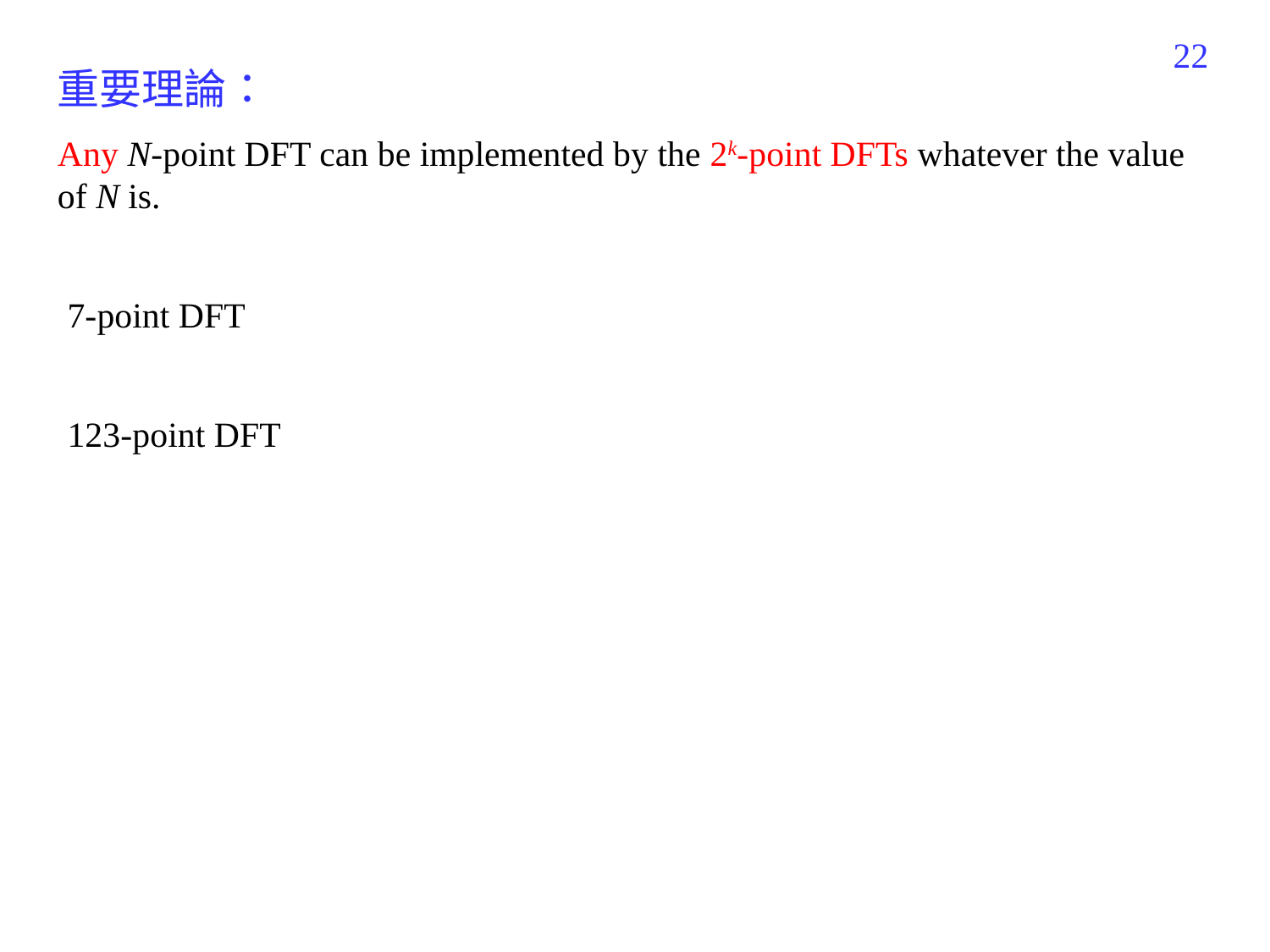

22
重要理論：
Any N-point DFT can be implemented by the 2k-point DFTs whatever the value of N is.
7-point DFT

123-point DFT